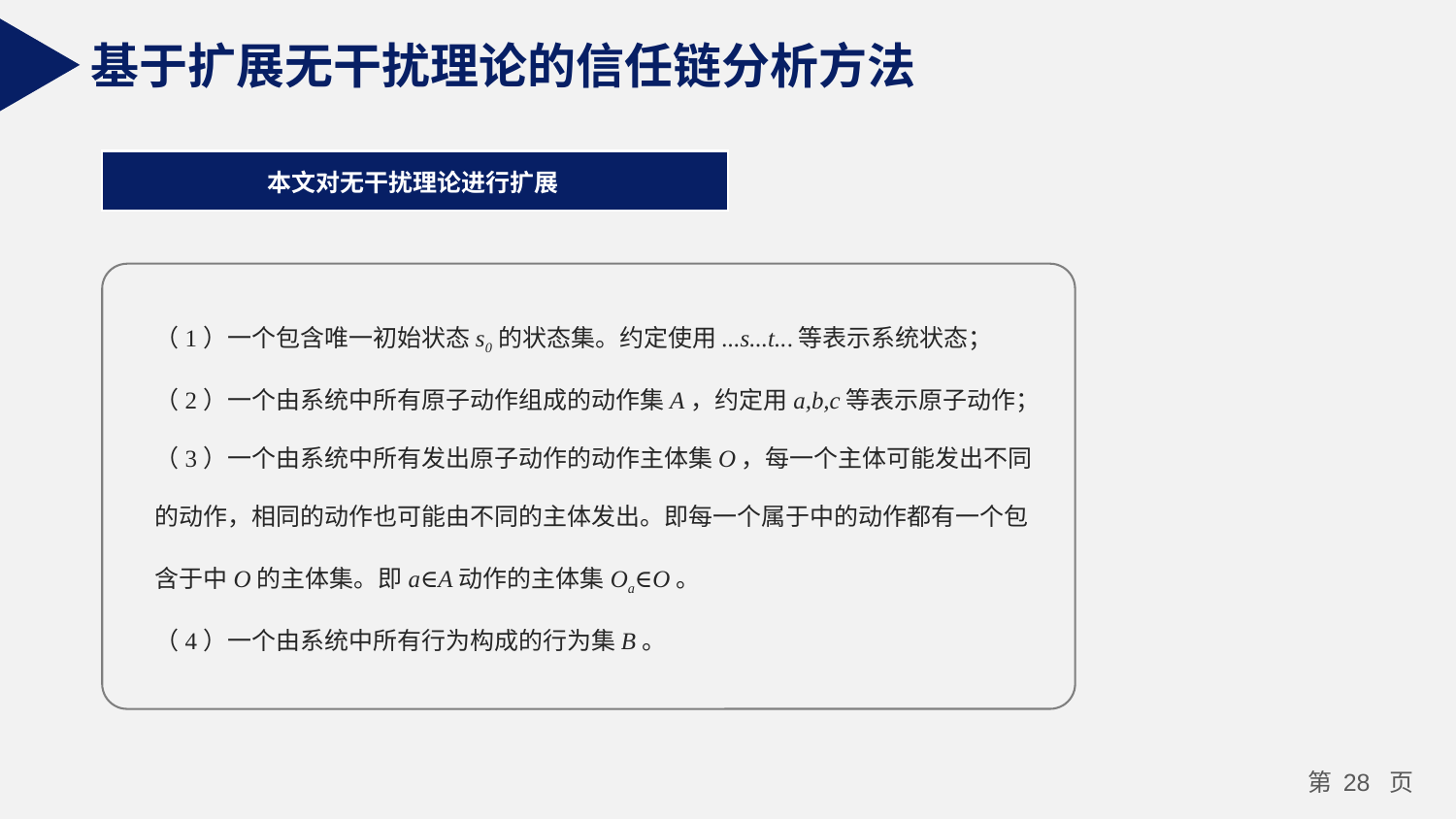

基于扩展无干扰理论的信任链分析方法

本文对无干扰理论进行扩展

（1）一个包含唯一初始状态s0的状态集。约定使用...s...t...等表示系统状态；
（2）一个由系统中所有原子动作组成的动作集A，约定用a,b,c等表示原子动作；
（3）一个由系统中所有发出原子动作的动作主体集O，每一个主体可能发出不同的动作，相同的动作也可能由不同的主体发出。即每一个属于中的动作都有一个包含于中O的主体集。即a∈A动作的主体集Oa∈O。
（4）一个由系统中所有行为构成的行为集B。